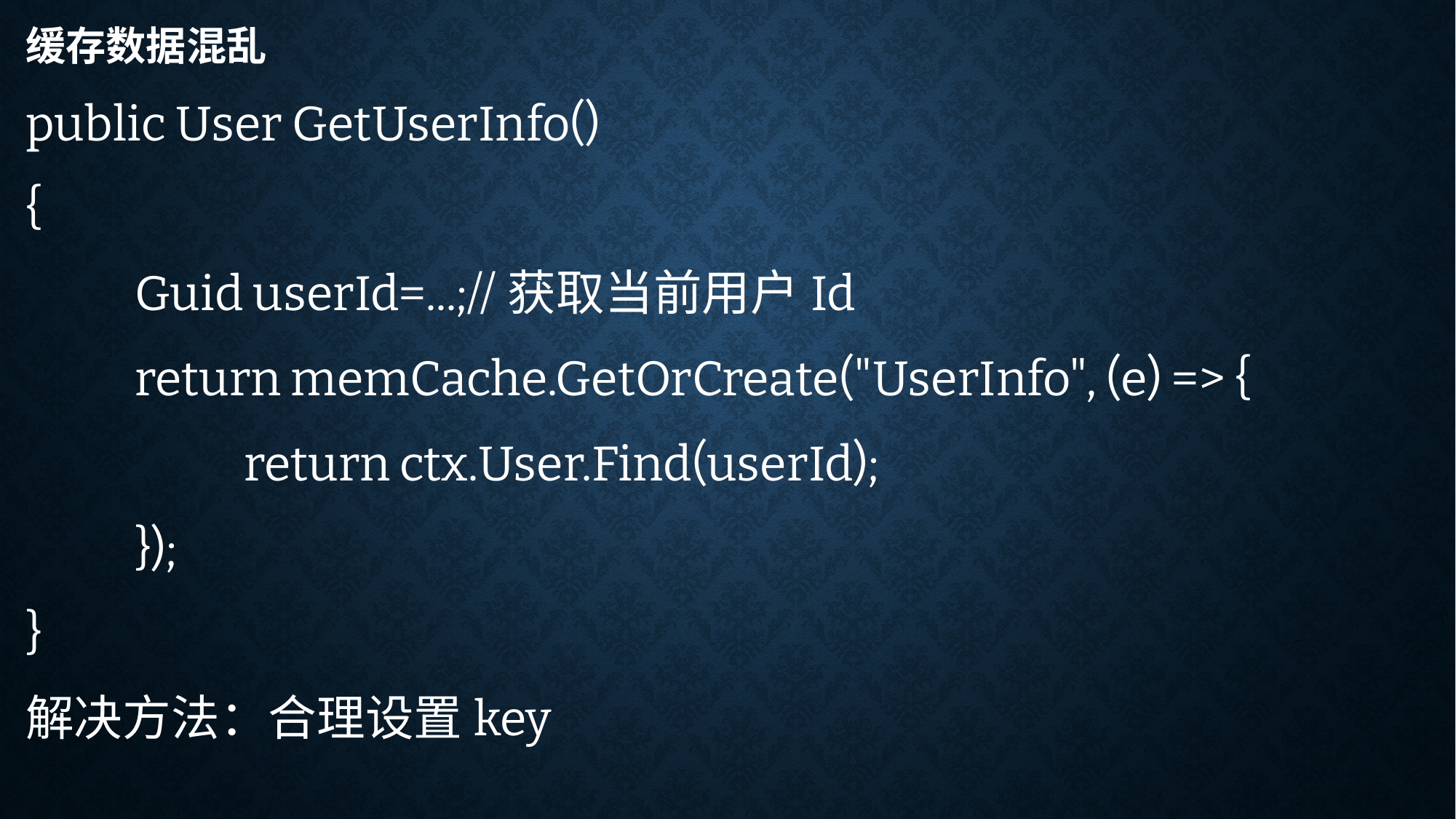

# 缓存数据混乱
public User GetUserInfo()
{
	Guid userId=...;//获取当前用户Id
	return memCache.GetOrCreate("UserInfo", (e) => {
		return ctx.User.Find(userId);
	});
}
解决方法：合理设置key